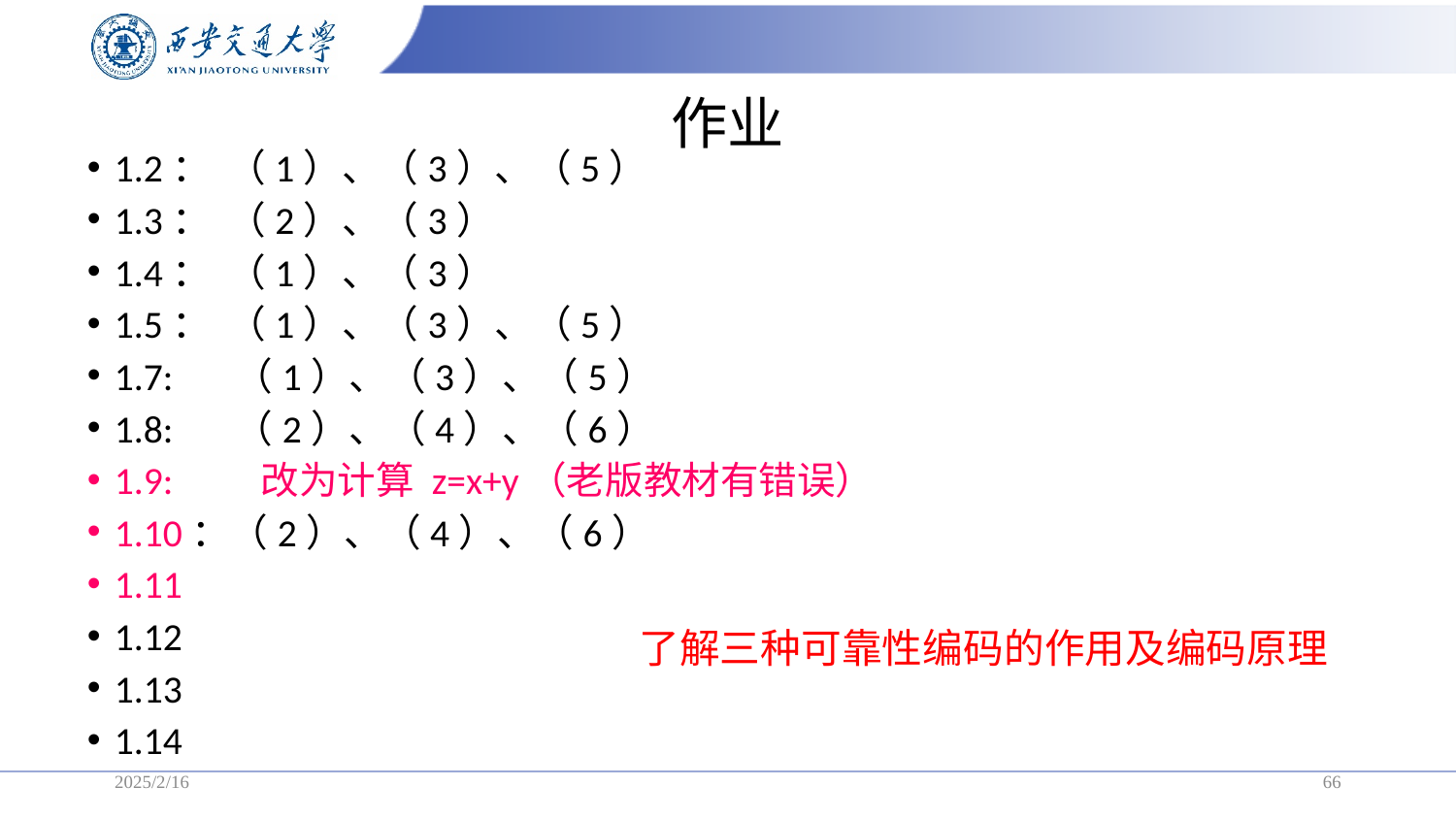

作业
1.2：  （1）、（3）、（5）
1.3：  （2）、（3）
1.4：  （1）、（3）
1.5：  （1）、（3）、（5）
1.7:      （1）、（3）、（5）
1.8:      （2）、（4）、（6）
1.9:         改为计算 z=x+y（老版教材有错误）
1.10：（2）、（4）、（6）
1.11
1.12
1.13
1.14
了解三种可靠性编码的作用及编码原理
2025/2/16
66